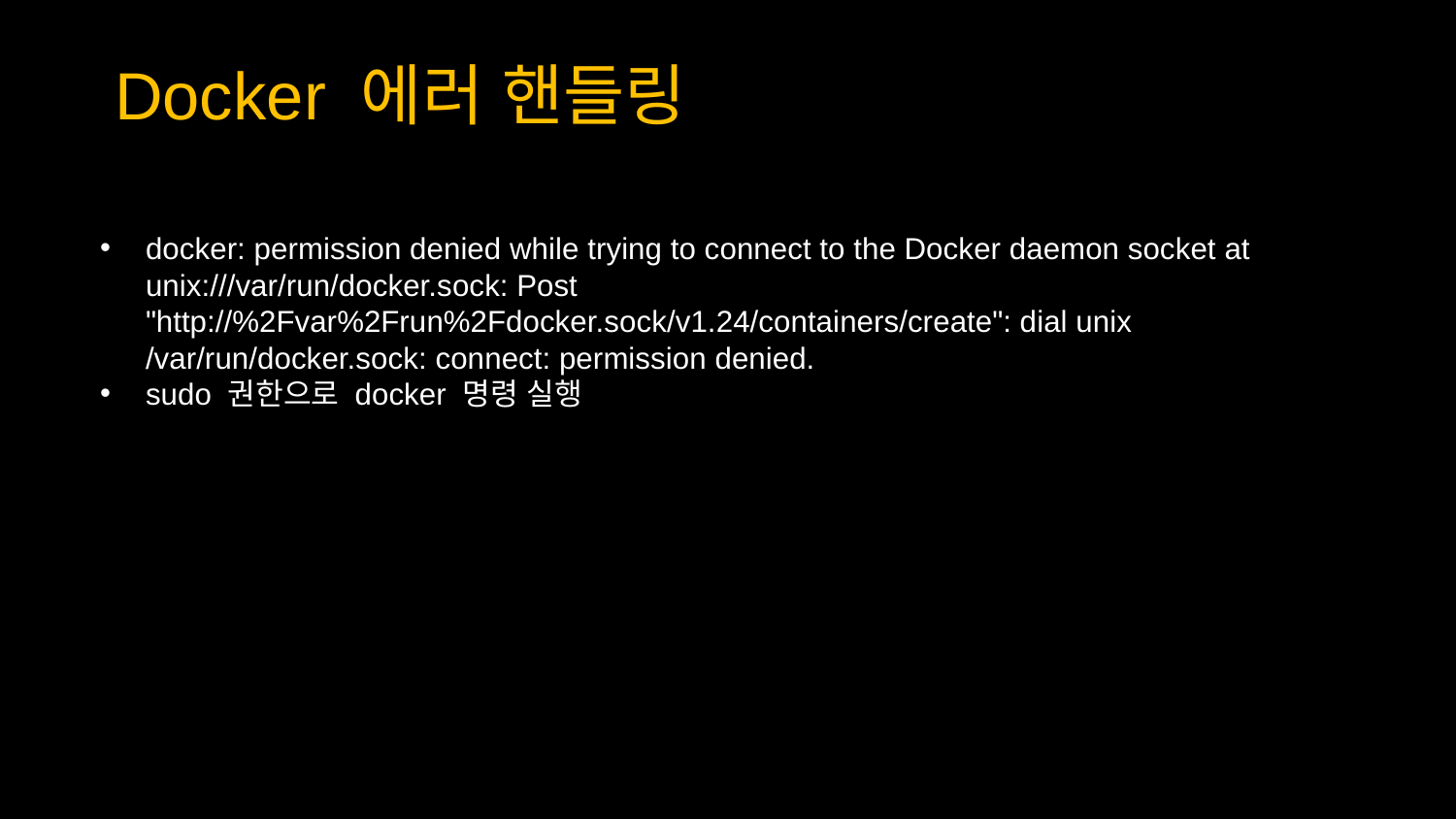

# Docker 에러 핸들링
docker: permission denied while trying to connect to the Docker daemon socket at unix:///var/run/docker.sock: Post "http://%2Fvar%2Frun%2Fdocker.sock/v1.24/containers/create": dial unix /var/run/docker.sock: connect: permission denied.
sudo 권한으로 docker 명령 실행